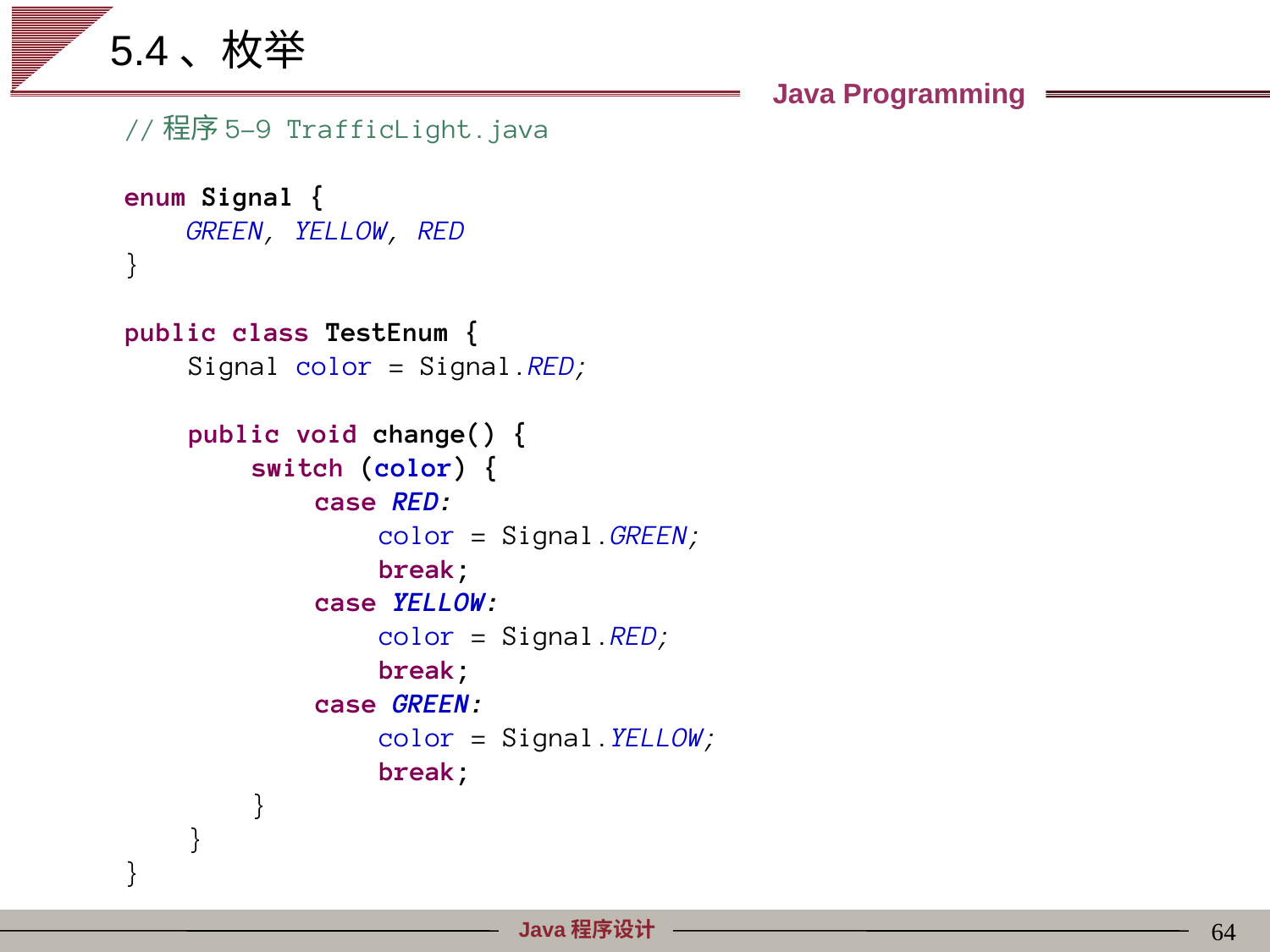

# 5.4、枚举
//程序5-9 TrafficLight.java

enum Signal {
    GREEN, YELLOW, RED
}

public class TestEnum {
Signal color = Signal.RED;

public void change() {
switch (color) {
case RED:
color = Signal.GREEN;
break;
case YELLOW:
color = Signal.RED;
break;
case GREEN:
color = Signal.YELLOW;
break;
}
}
}